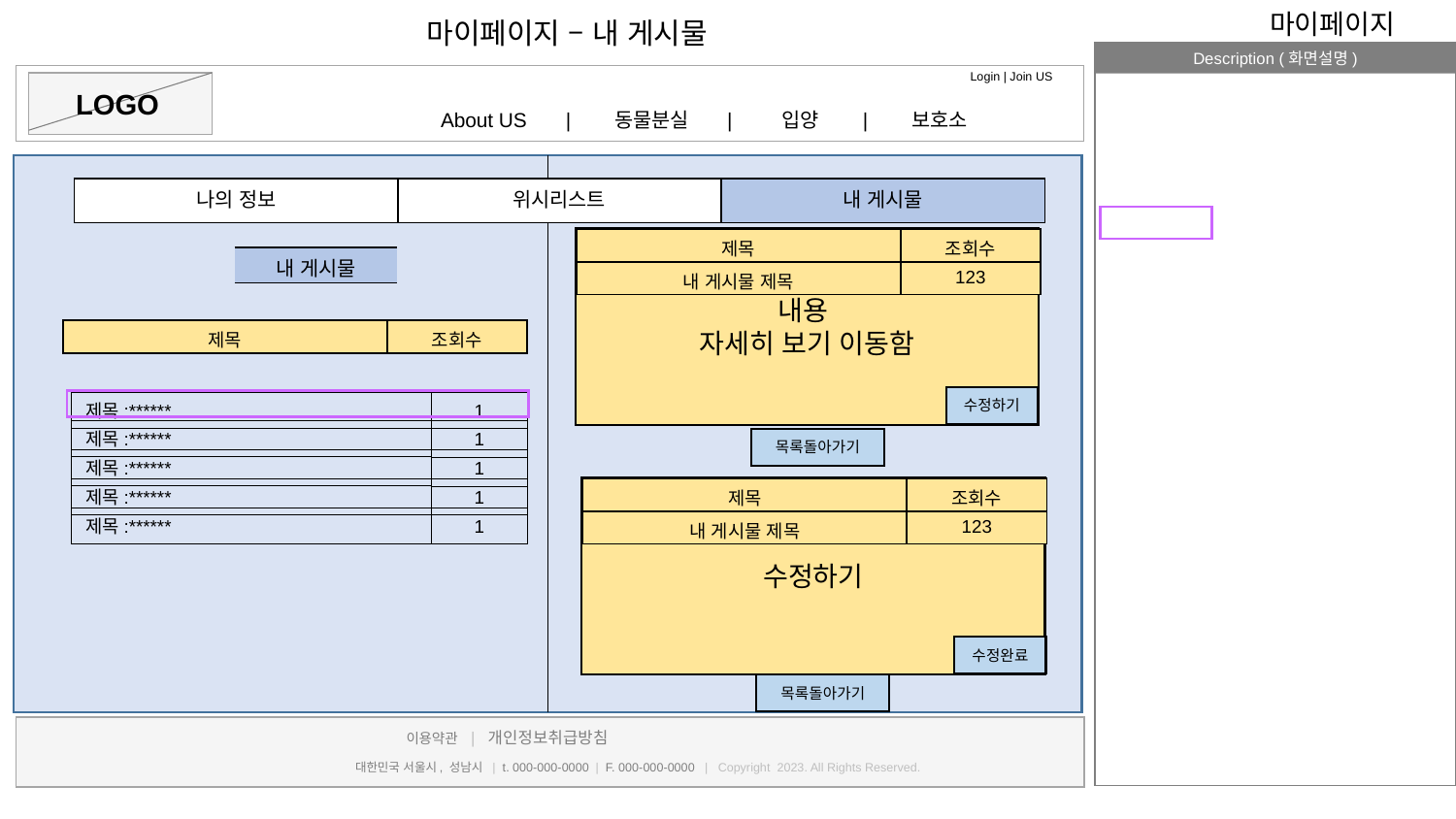

마이페이지
2.1
# 마이페이지 – 내 게시물
Login | Join US
`
`
LOGO
About US       |       동물분실      |        입양       |       보호소
마이페이지 내 게시물 페이지 입니다

제목, 조회수 목록 나옴

  제목+조회수    박스 안에 어느곳이든 클릭시
				        해당 게시글 이동

게시글 클릭시
			-> 자세히 보기
수정하기 클릭
	수정 후 	수정완료  클릭시 저장되고,
				내 게시물 목록으로 이동
목록 돌아가기 클릭시
			-> 내 게시물 목록으로 이동

| 나의 정보 | 위시리스트 | 내 게시물 |
| --- | --- | --- |

내용
자세히 보기 이동함
| 제목 | 조회수 |
| --- | --- |
| 내 게시물 |
| --- |
| 내 게시물 제목 | 123 |
| --- | --- |
| 제목 | 조회수 |
| --- | --- |
수정하기

제목:******
제목:******
제목:******
제목:******
제목:******
1
1
1
1
1
이용약관  |  개인정보취급방침
목록돌아가기
수정하기
| 제목 | 조회수 |
| --- | --- |
| 내 게시물 제목 | 123 |
| --- | --- |
수정완료
목록돌아가기
`
대한민국 서울시, 성남시  |  t. 000-000-0000  |  F. 000-000-0000   |   Copyright  2023. All Rights Reserved.